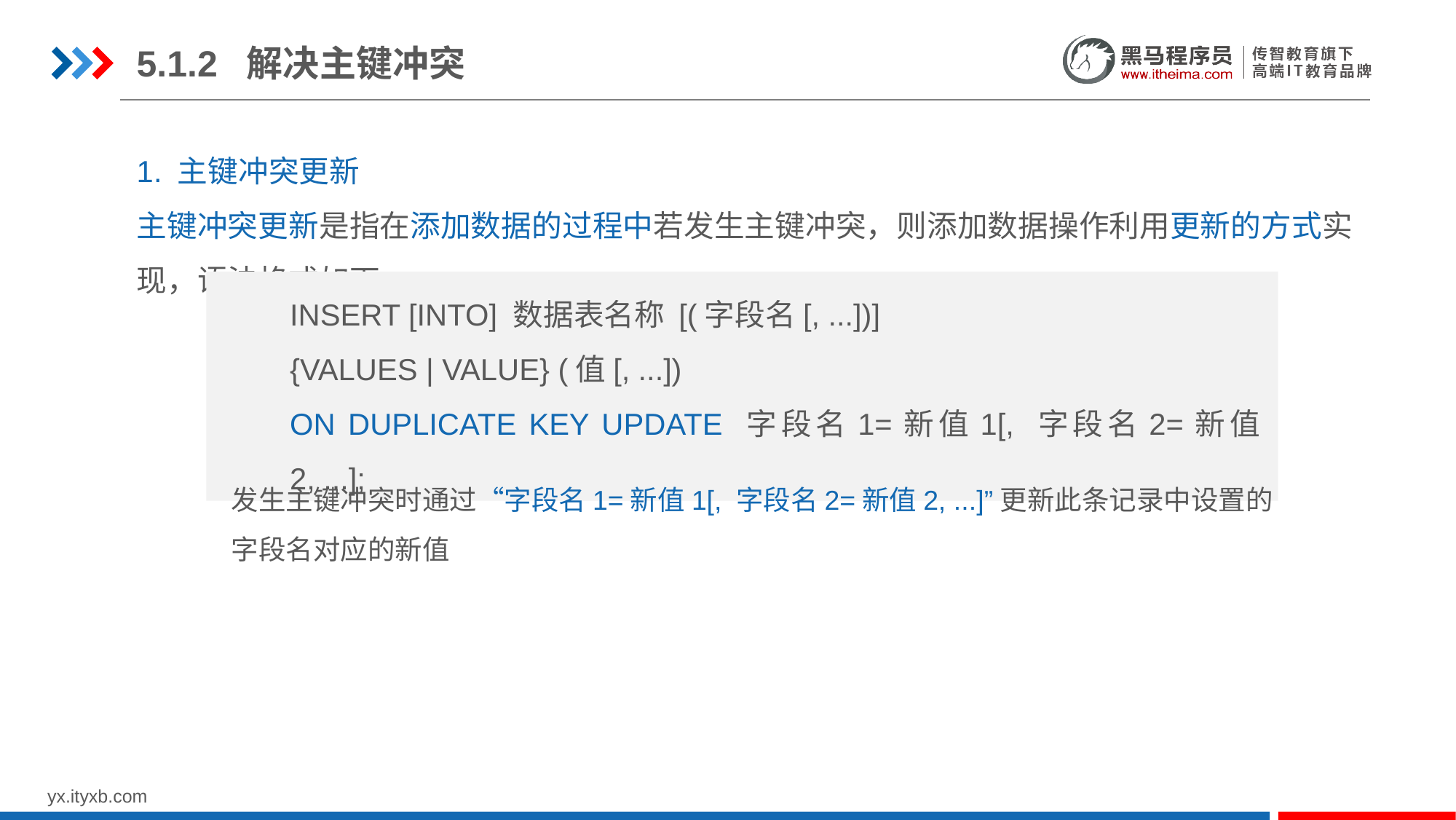

5.1.2  解决主键冲突
1. 主键冲突更新
主键冲突更新是指在添加数据的过程中若发生主键冲突，则添加数据操作利用更新的方式实现，语法格式如下：
INSERT [INTO] 数据表名称 [(字段名[, ...])]
{VALUES | VALUE} (值[, ...])
ON DUPLICATE KEY UPDATE 字段名1=新值1[, 字段名2=新值2, ...];
发生主键冲突时通过“字段名1=新值1[, 字段名2=新值2, ...]”更新此条记录中设置的字段名对应的新值